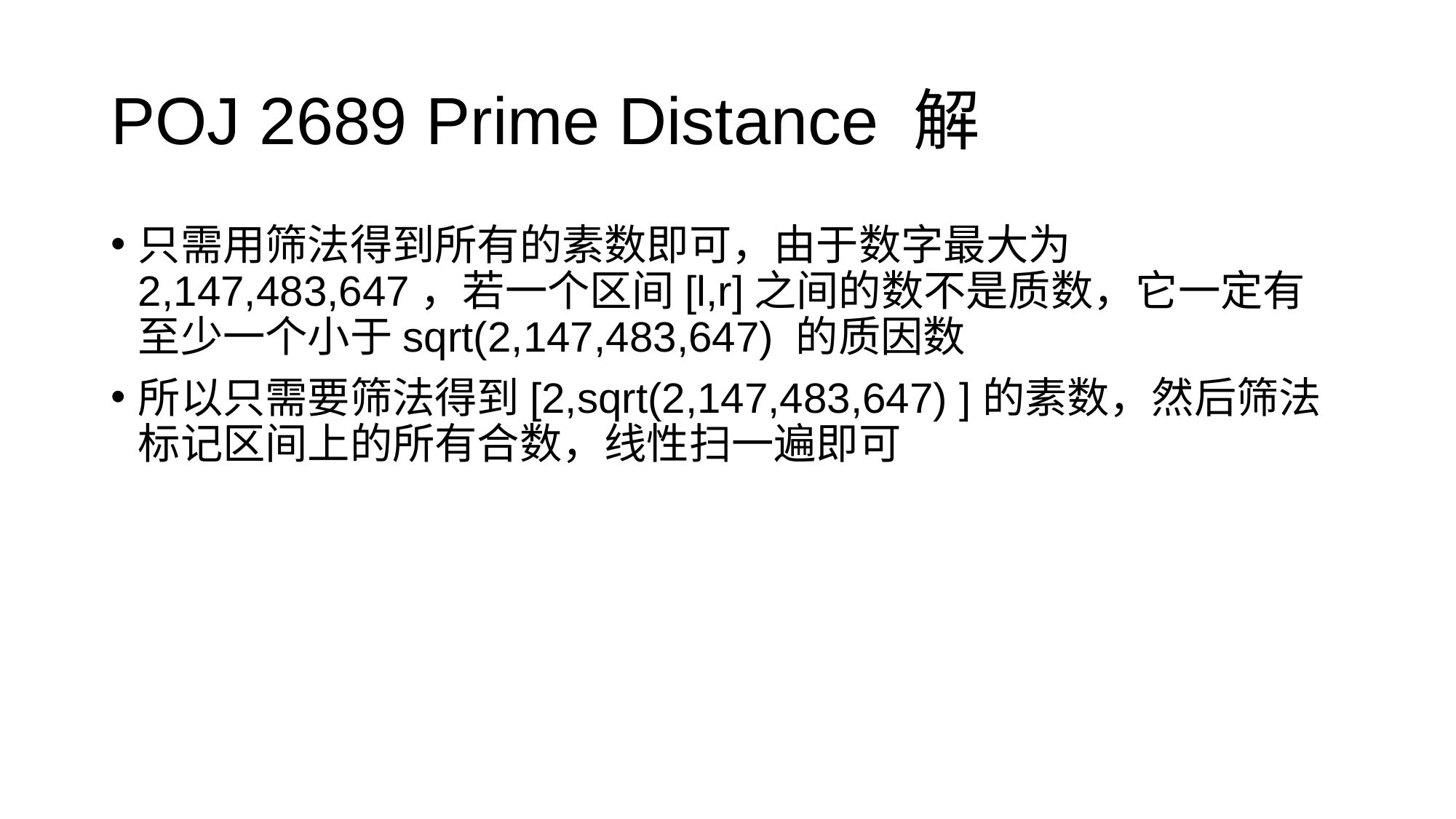

# POJ 2689 Prime Distance 解
只需用筛法得到所有的素数即可，由于数字最大为2,147,483,647，若一个区间[l,r]之间的数不是质数，它一定有至少一个小于sqrt(2,147,483,647) 的质因数
所以只需要筛法得到[2,sqrt(2,147,483,647) ]的素数，然后筛法标记区间上的所有合数，线性扫一遍即可